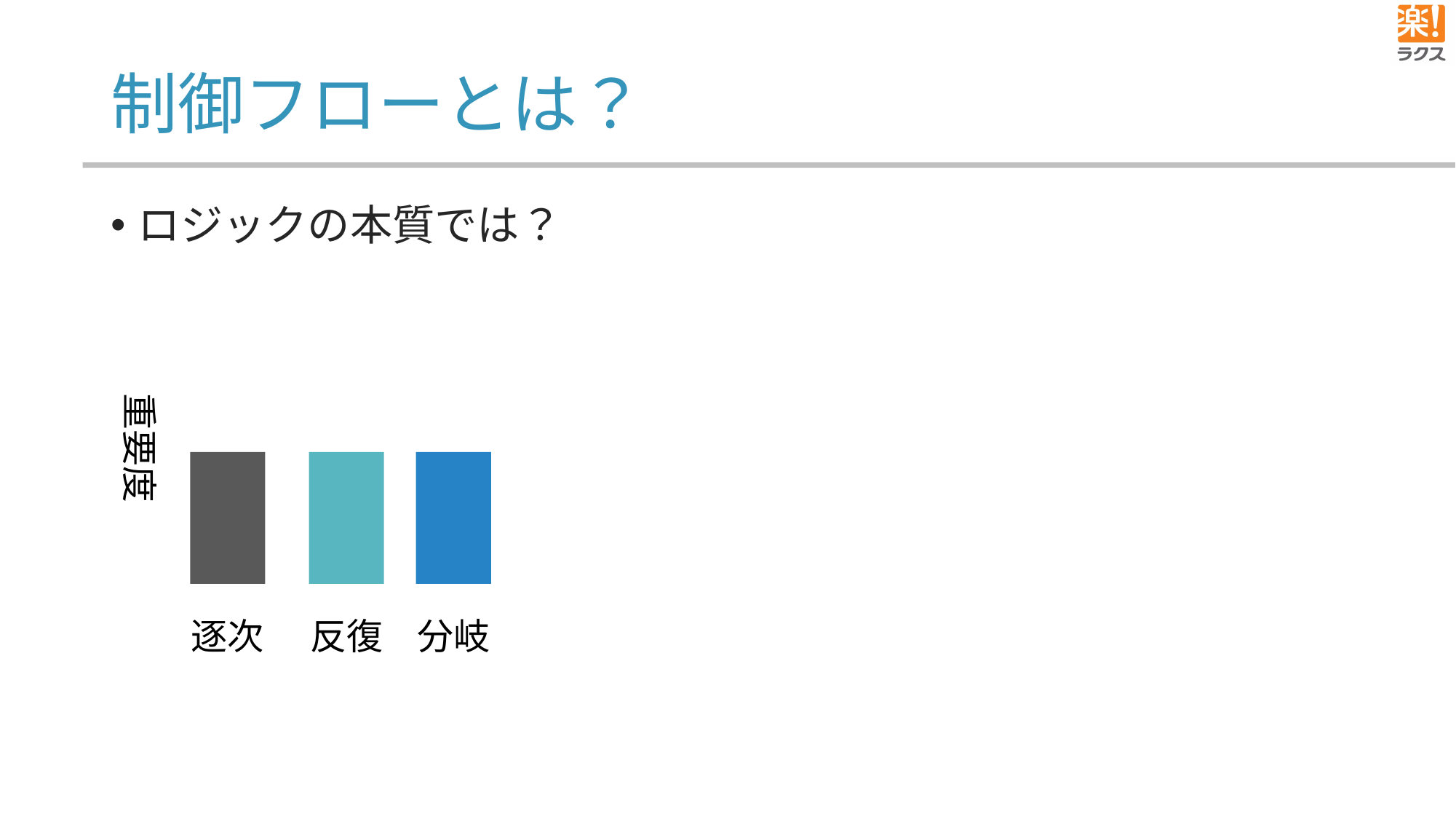

# 制御フローとは？
ロジックの本質では？
重要度

逐次
反復
分岐